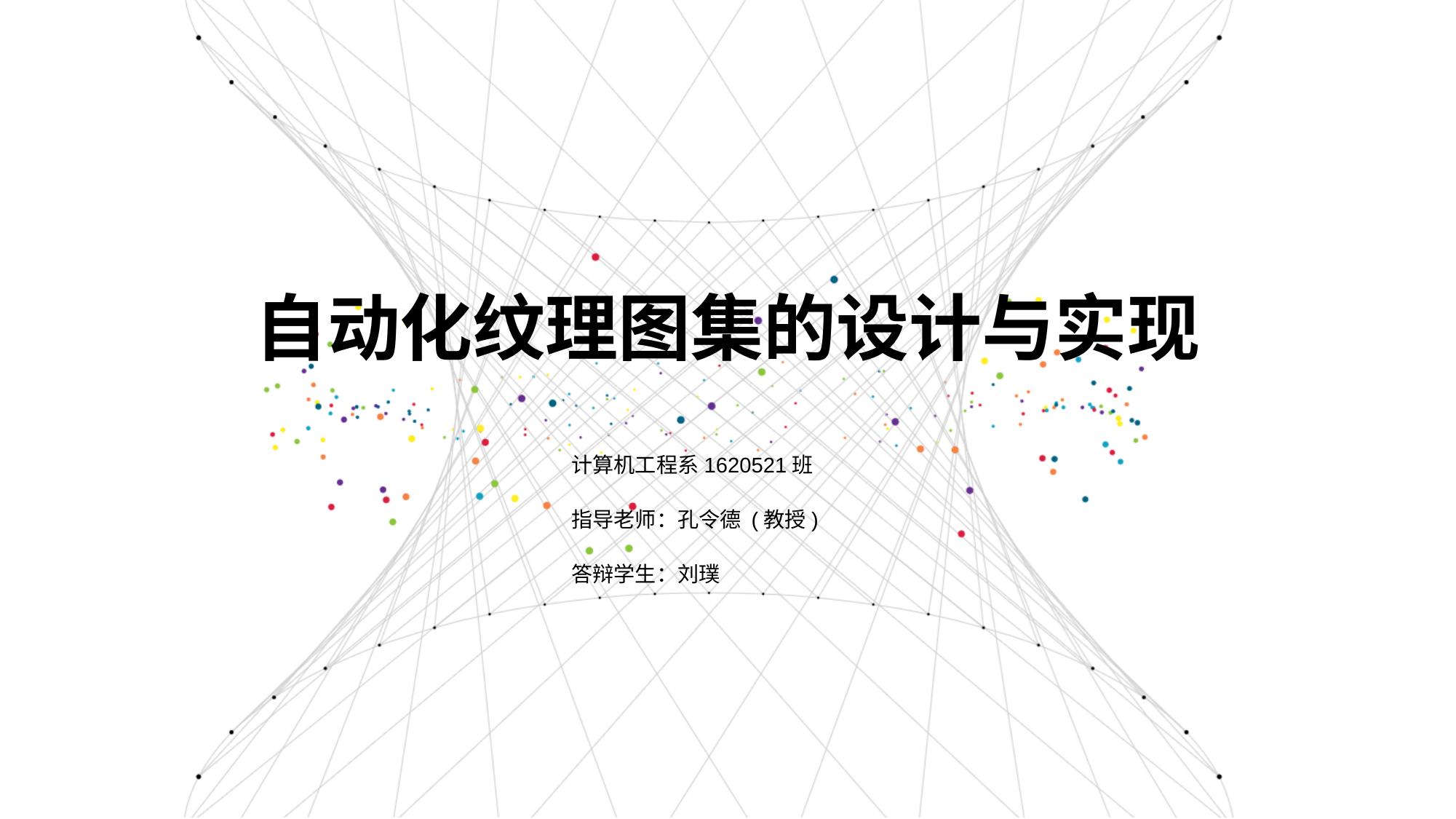

自动化纹理图集的设计与实现
计算机工程系1620521班
指导老师：孔令德 (教授)
答辩学生：刘璞